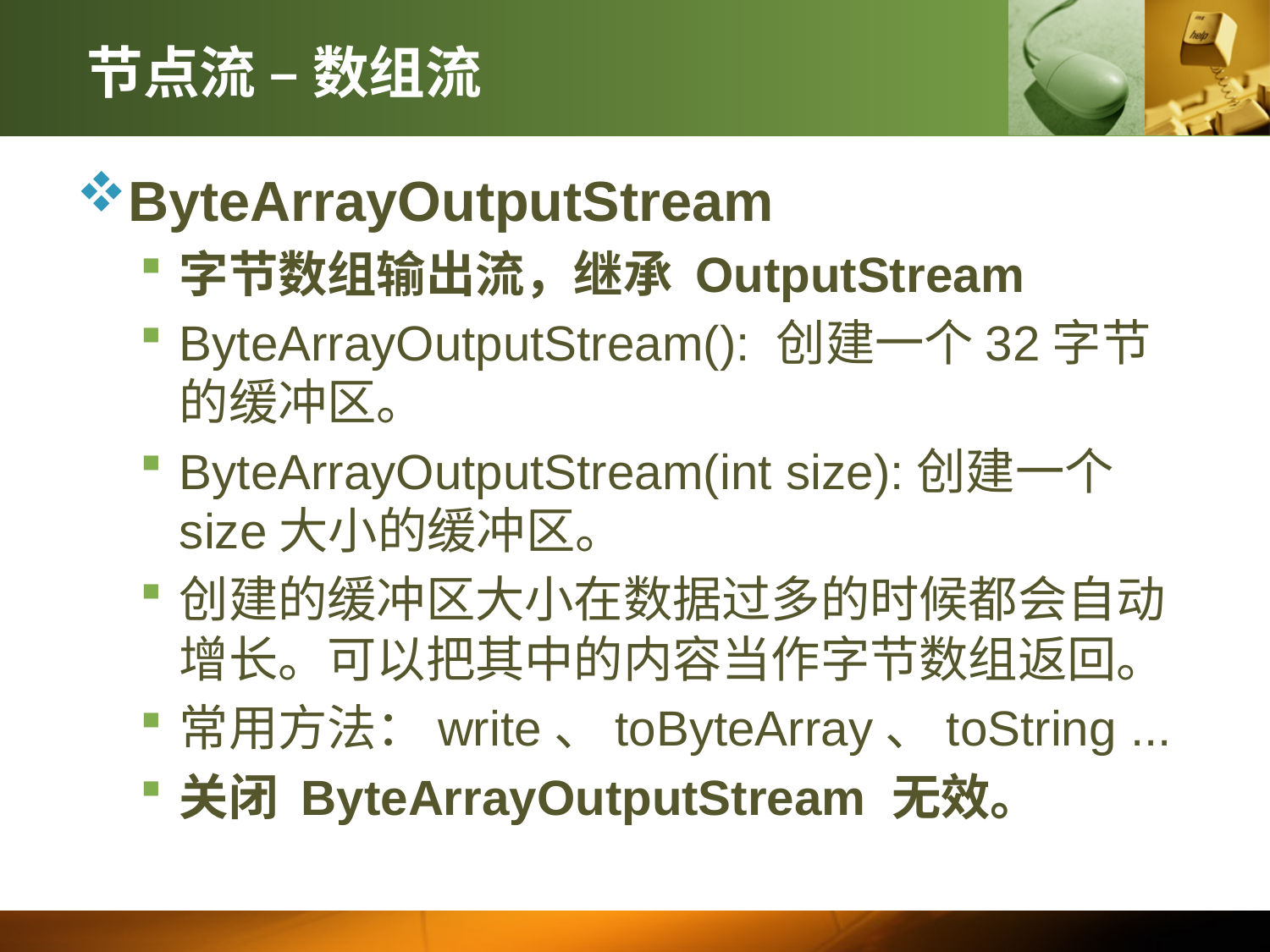

# 节点流 – 数组流
ByteArrayOutputStream
字节数组输出流，继承 OutputStream
ByteArrayOutputStream(): 创建一个32字节的缓冲区。
ByteArrayOutputStream(int size):创建一个size大小的缓冲区。
创建的缓冲区大小在数据过多的时候都会自动增长。可以把其中的内容当作字节数组返回。
常用方法：write、toByteArray、toString ...
关闭 ByteArrayOutputStream 无效。